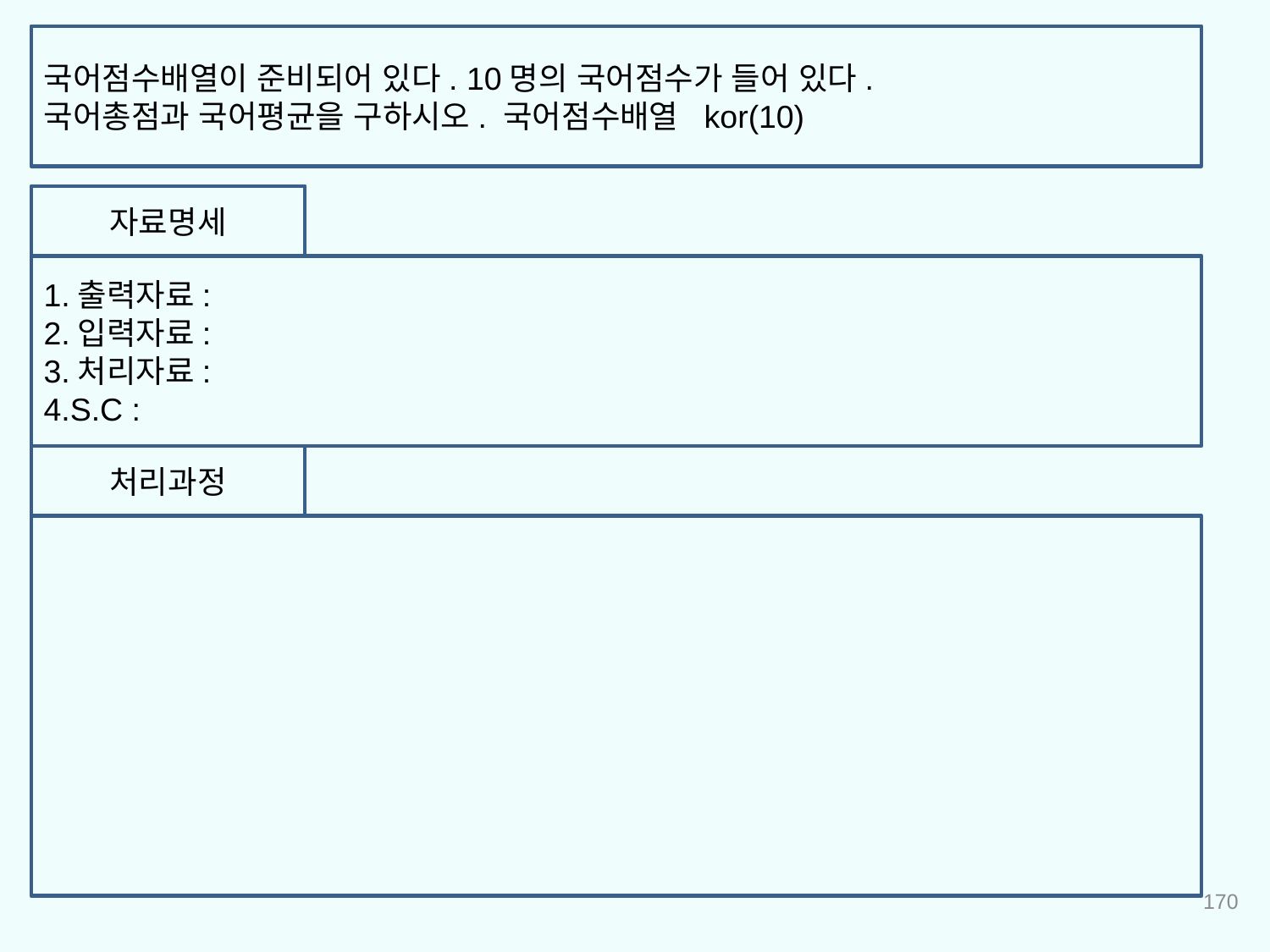

국어점수배열이 준비되어 있다. 10명의 국어점수가 들어 있다.
국어총점과 국어평균을 구하시오. 국어점수배열  kor(10)
자료명세
1.출력자료:
2.입력자료:
3.처리자료:
4.S.C :
처리과정

170